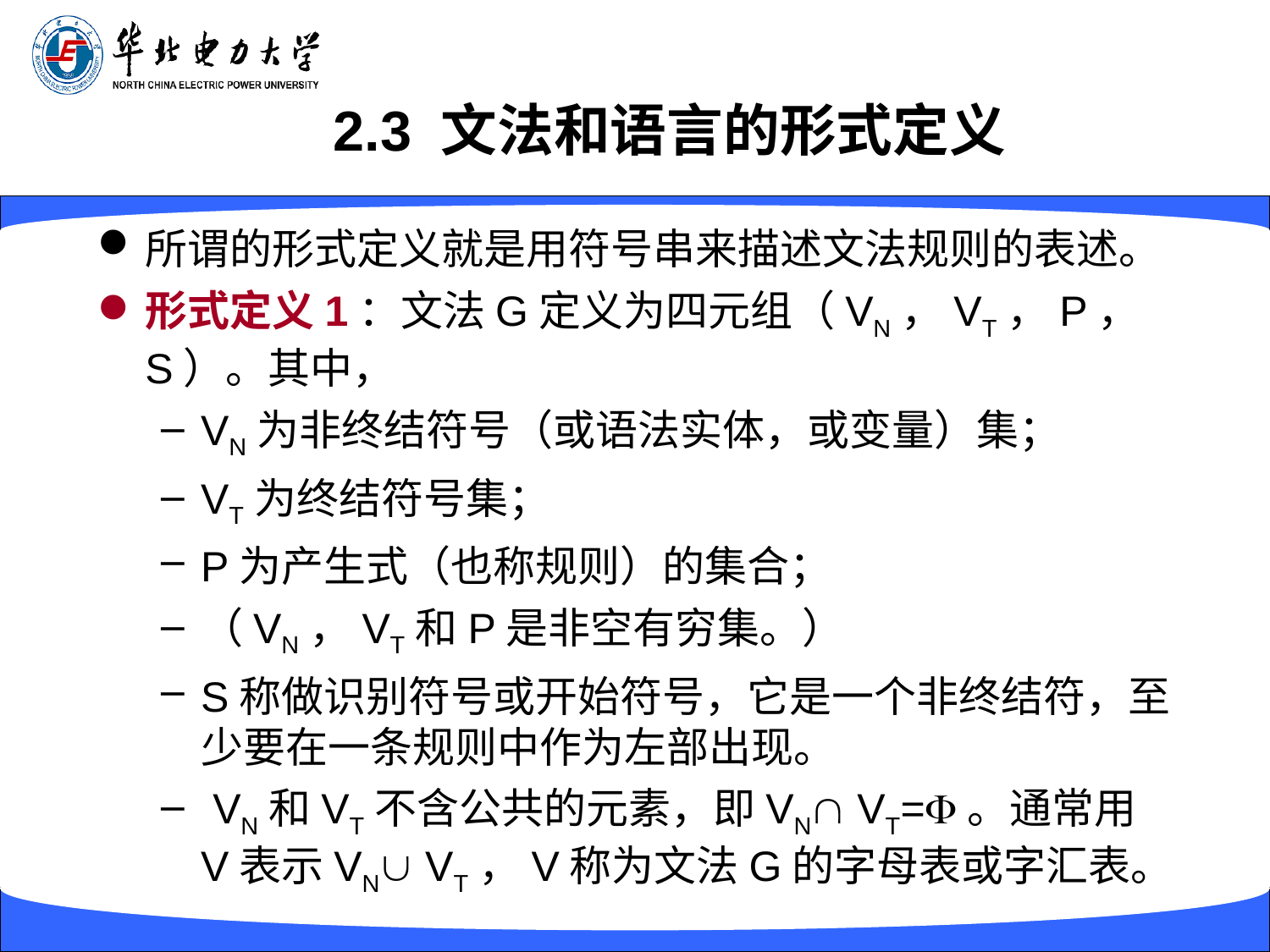

# 2.3 文法和语言的形式定义
所谓的形式定义就是用符号串来描述文法规则的表述。
形式定义1：文法G定义为四元组（VN，VT，P，S）。其中，
VN为非终结符号（或语法实体，或变量）集；
VT为终结符号集；
P为产生式（也称规则）的集合；
（VN，VT和P是非空有穷集。）
S称做识别符号或开始符号，它是一个非终结符，至少要在一条规则中作为左部出现。
 VN和VT不含公共的元素，即VN∩ VT=Φ。通常用V表示VN∪ VT，V称为文法G的字母表或字汇表。